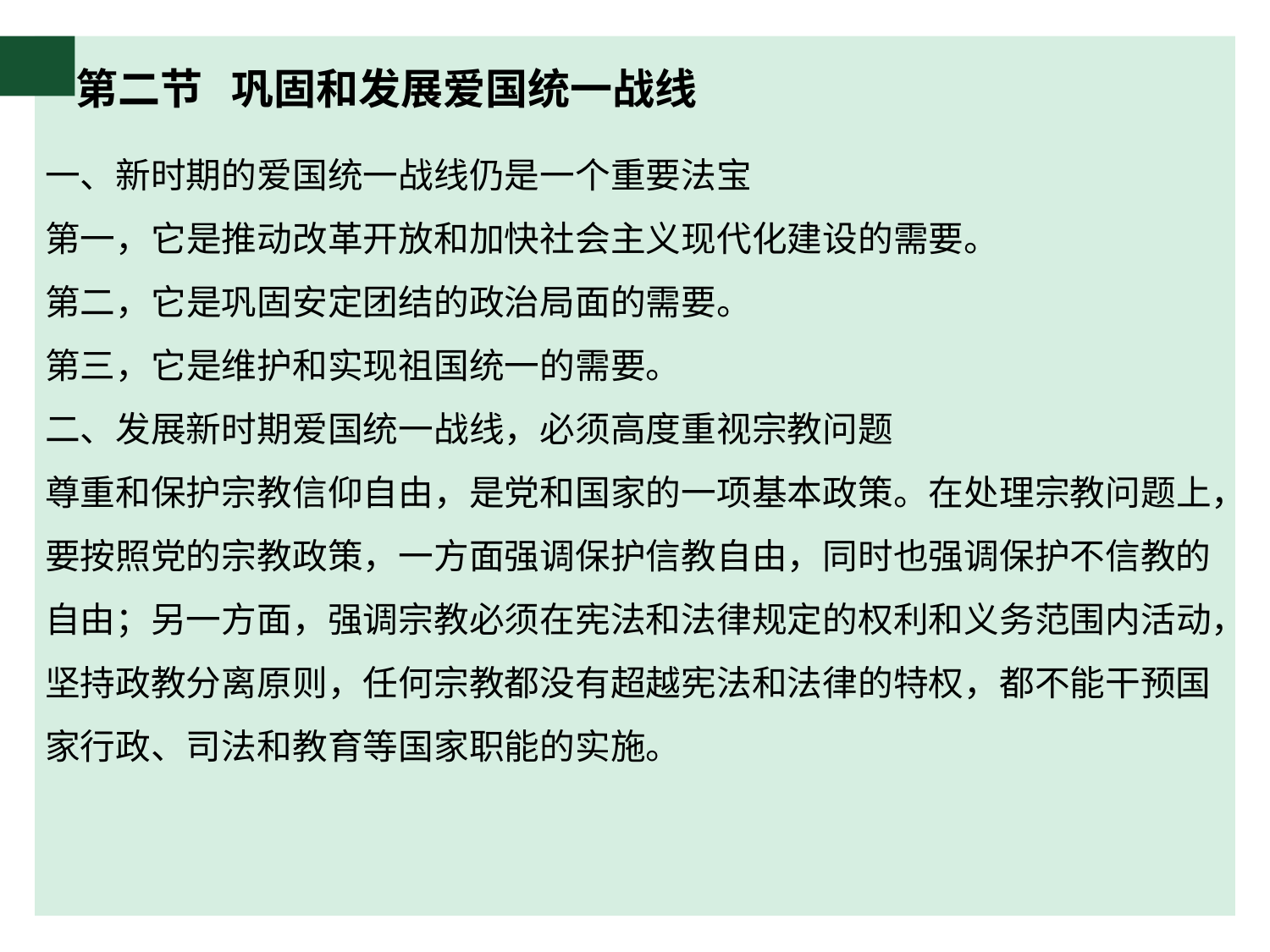

# 第二节   巩固和发展爱国统一战线
一、新时期的爱国统一战线仍是一个重要法宝
第一，它是推动改革开放和加快社会主义现代化建设的需要。
第二，它是巩固安定团结的政治局面的需要。
第三，它是维护和实现祖国统一的需要。
二、发展新时期爱国统一战线，必须高度重视宗教问题
尊重和保护宗教信仰自由，是党和国家的一项基本政策。在处理宗教问题上，要按照党的宗教政策，一方面强调保护信教自由，同时也强调保护不信教的自由；另一方面，强调宗教必须在宪法和法律规定的权利和义务范围内活动，坚持政教分离原则，任何宗教都没有超越宪法和法律的特权，都不能干预国家行政、司法和教育等国家职能的实施。